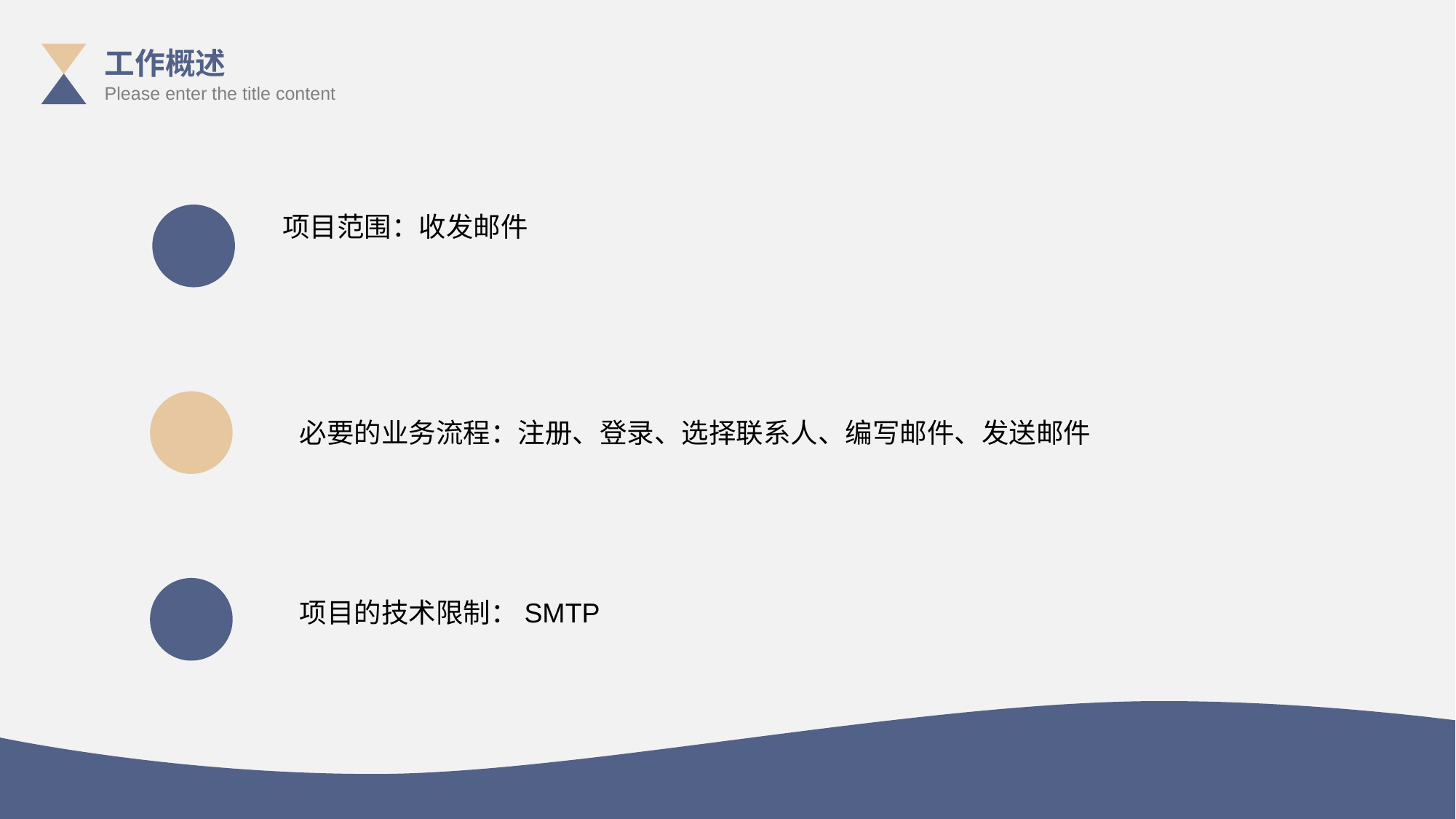

工作概述
Please enter the title content

项目范围：收发邮件

必要的业务流程：注册、登录、选择联系人、编写邮件、发送邮件

项目的技术限制：SMTP